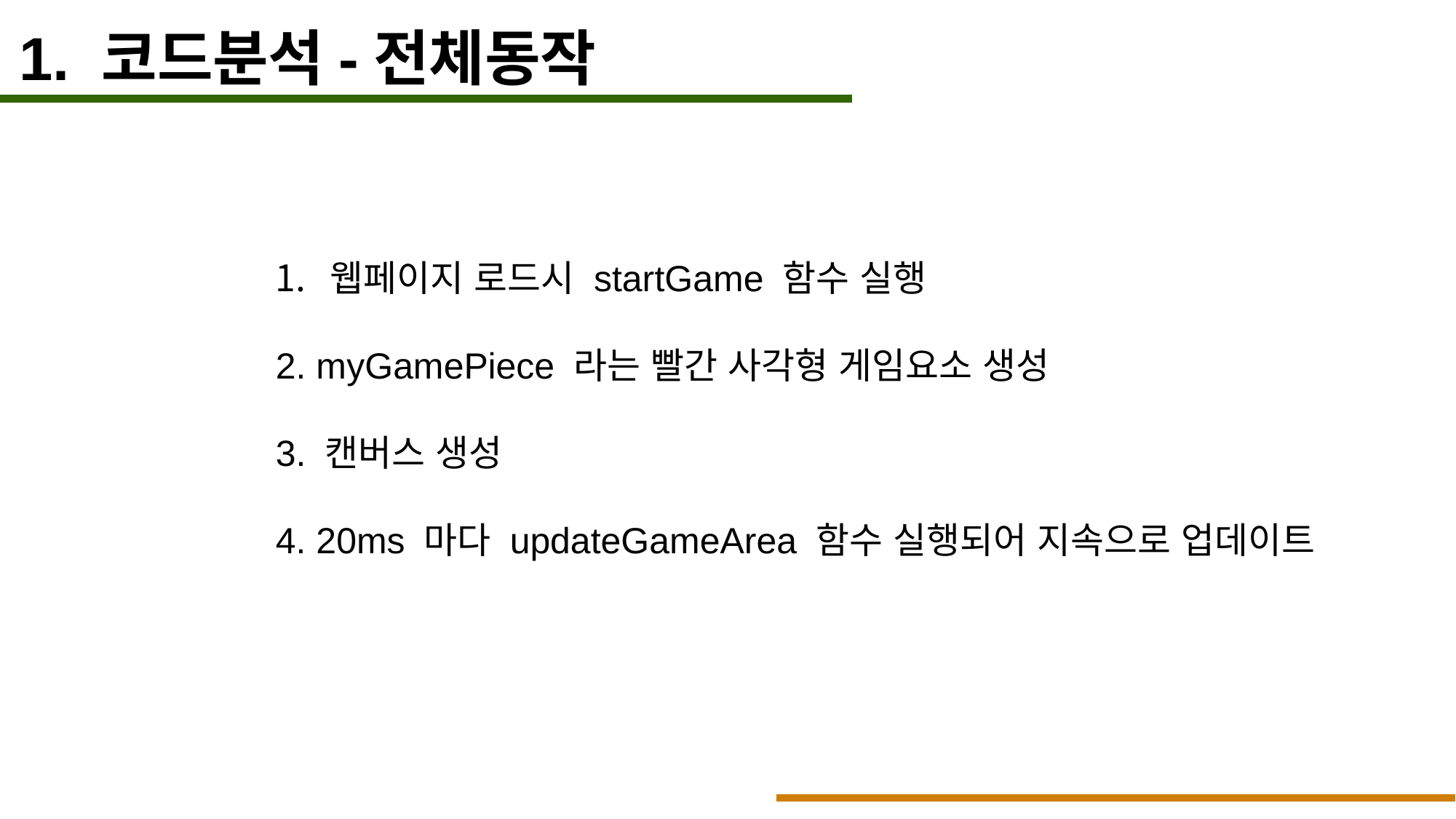

1. 코드분석-전체동작
웹페이지 로드시 startGame 함수 실행

2. myGamePiece 라는 빨간 사각형 게임요소 생성

3. 캔버스 생성

4. 20ms 마다 updateGameArea 함수 실행되어 지속으로 업데이트